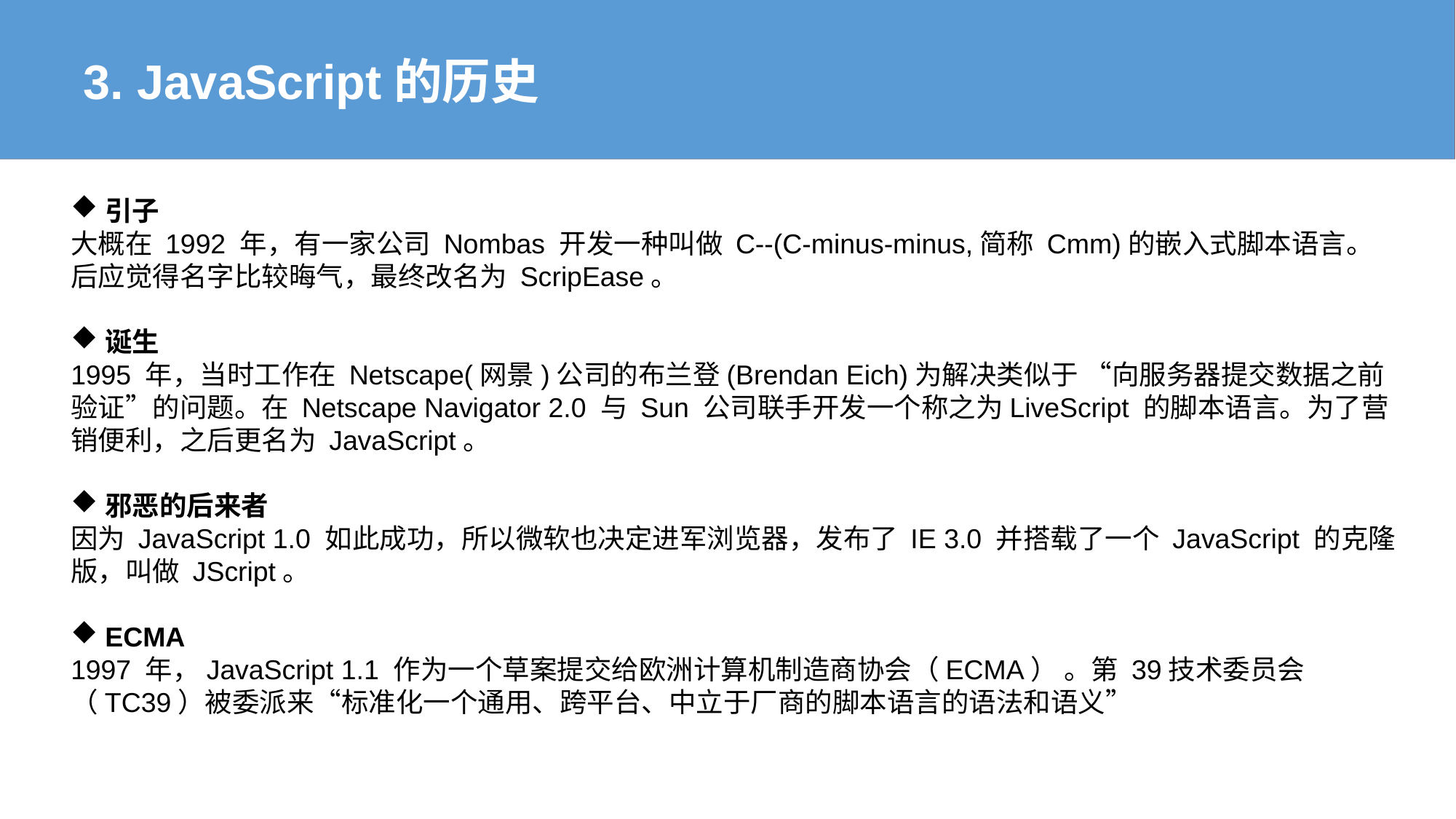

3. JavaScript的历史

引子
大概在 1992 年，有一家公司 Nombas 开发一种叫做 C--(C-minus-minus,简称 Cmm)的嵌入式脚本语言。后应觉得名字比较晦气，最终改名为 ScripEase。

诞生
1995 年，当时工作在 Netscape(网景)公司的布兰登(Brendan Eich)为解决类似于 “向服务器提交数据之前验证”的问题。在 Netscape Navigator 2.0 与 Sun 公司联手开发一个称之为LiveScript 的脚本语言。为了营销便利，之后更名为 JavaScript。

邪恶的后来者
因为 JavaScript 1.0 如此成功，所以微软也决定进军浏览器，发布了 IE 3.0 并搭载了一个 JavaScript 的克隆版，叫做 JScript。

ECMA
1997 年，JavaScript 1.1 作为一个草案提交给欧洲计算机制造商协会（ECMA） 。第 39技术委员会（TC39）被委派来“标准化一个通用、跨平台、中立于厂商的脚本语言的语法和语义”